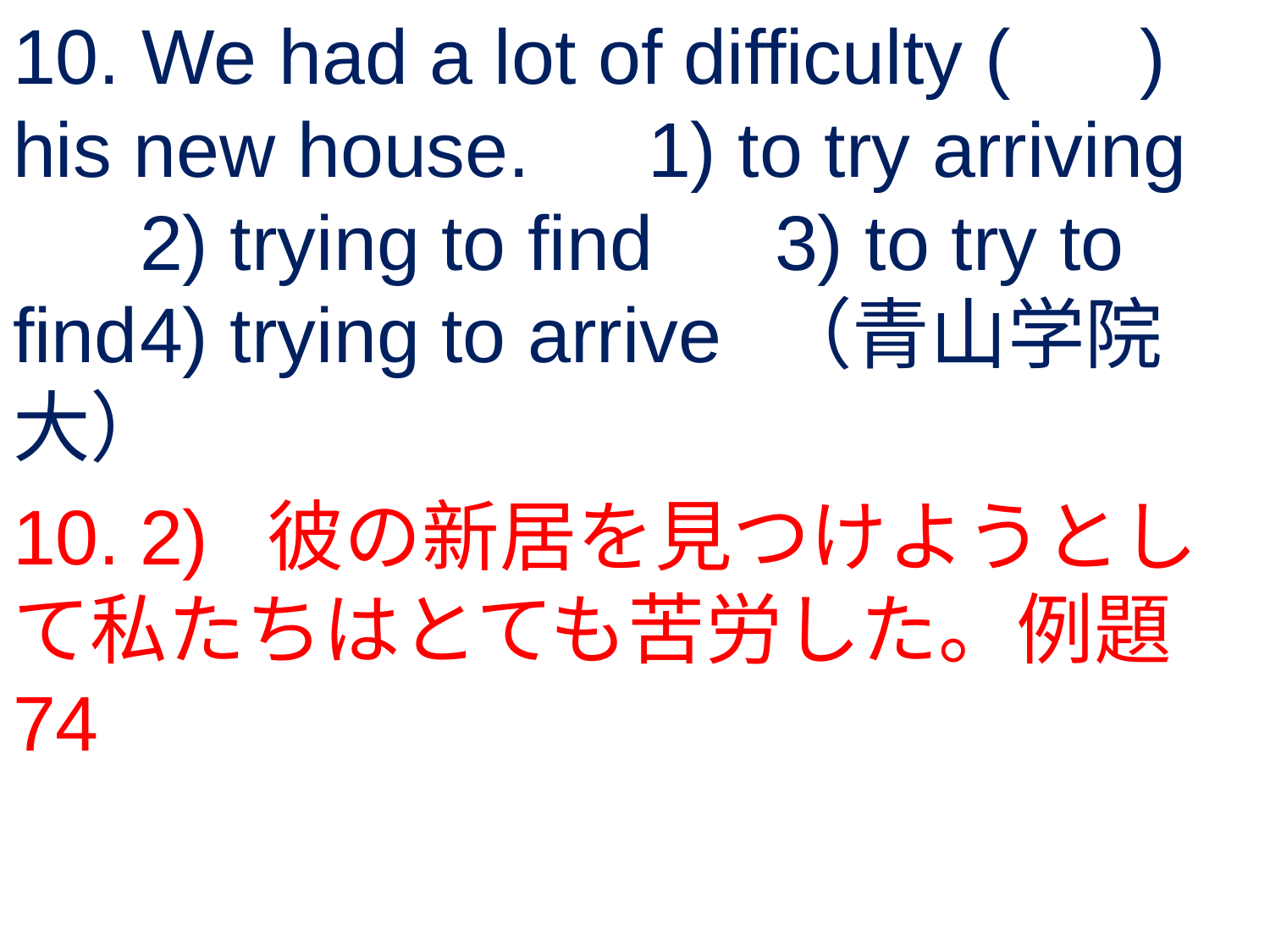

# 10. We had a lot of difficulty (      ) his new house.	1) to try arriving	2) trying to find	3) to try to find	4) trying to arrive	（青山学院大）
10.	2) 	彼の新居を見つけようとして私たちはとても苦労した。例題74